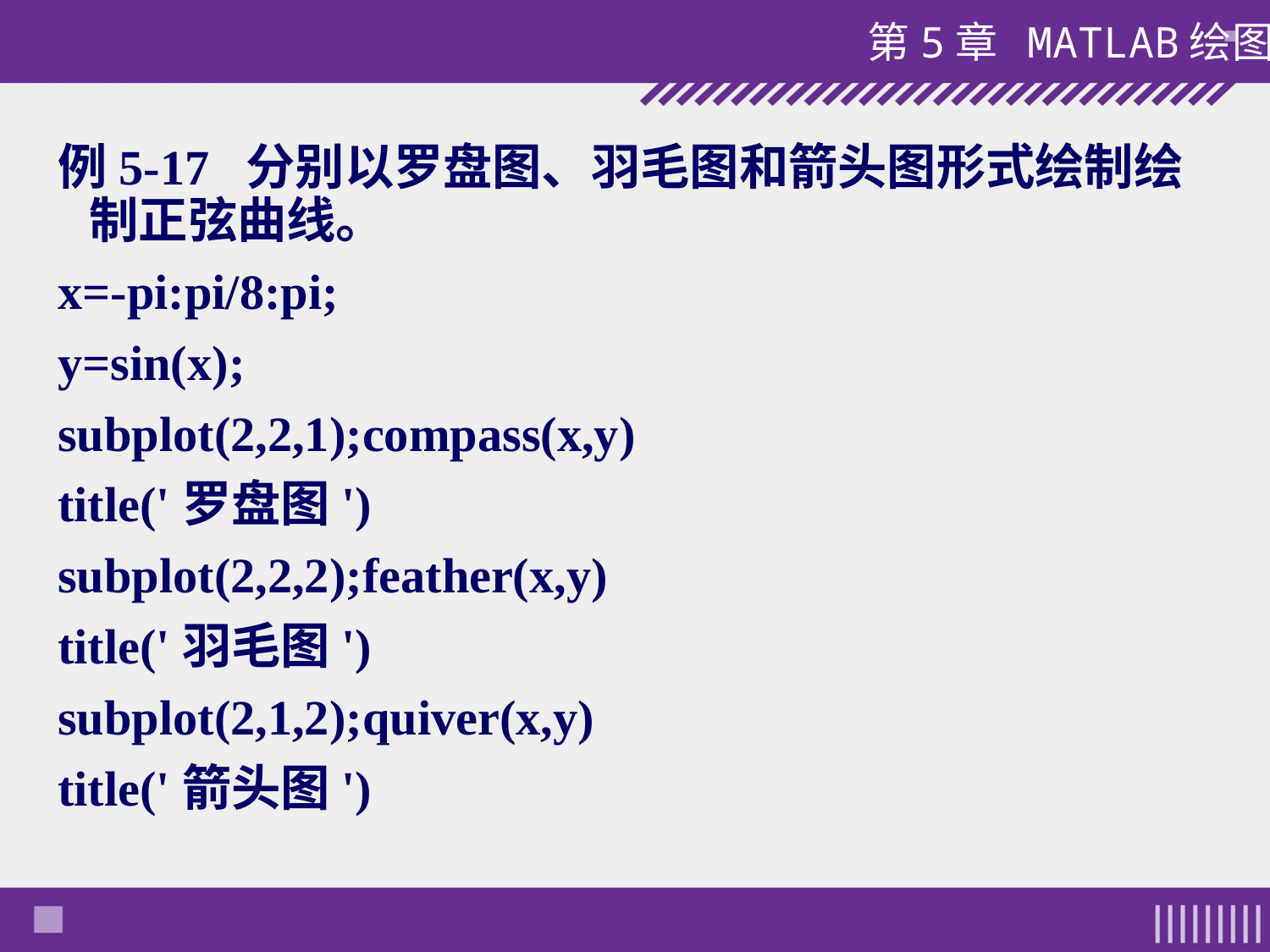

例5-17  分别以罗盘图、羽毛图和箭头图形式绘制绘制正弦曲线。
x=-pi:pi/8:pi;
y=sin(x);
subplot(2,2,1);compass(x,y)
title('罗盘图')
subplot(2,2,2);feather(x,y)
title('羽毛图')
subplot(2,1,2);quiver(x,y)
title('箭头图')